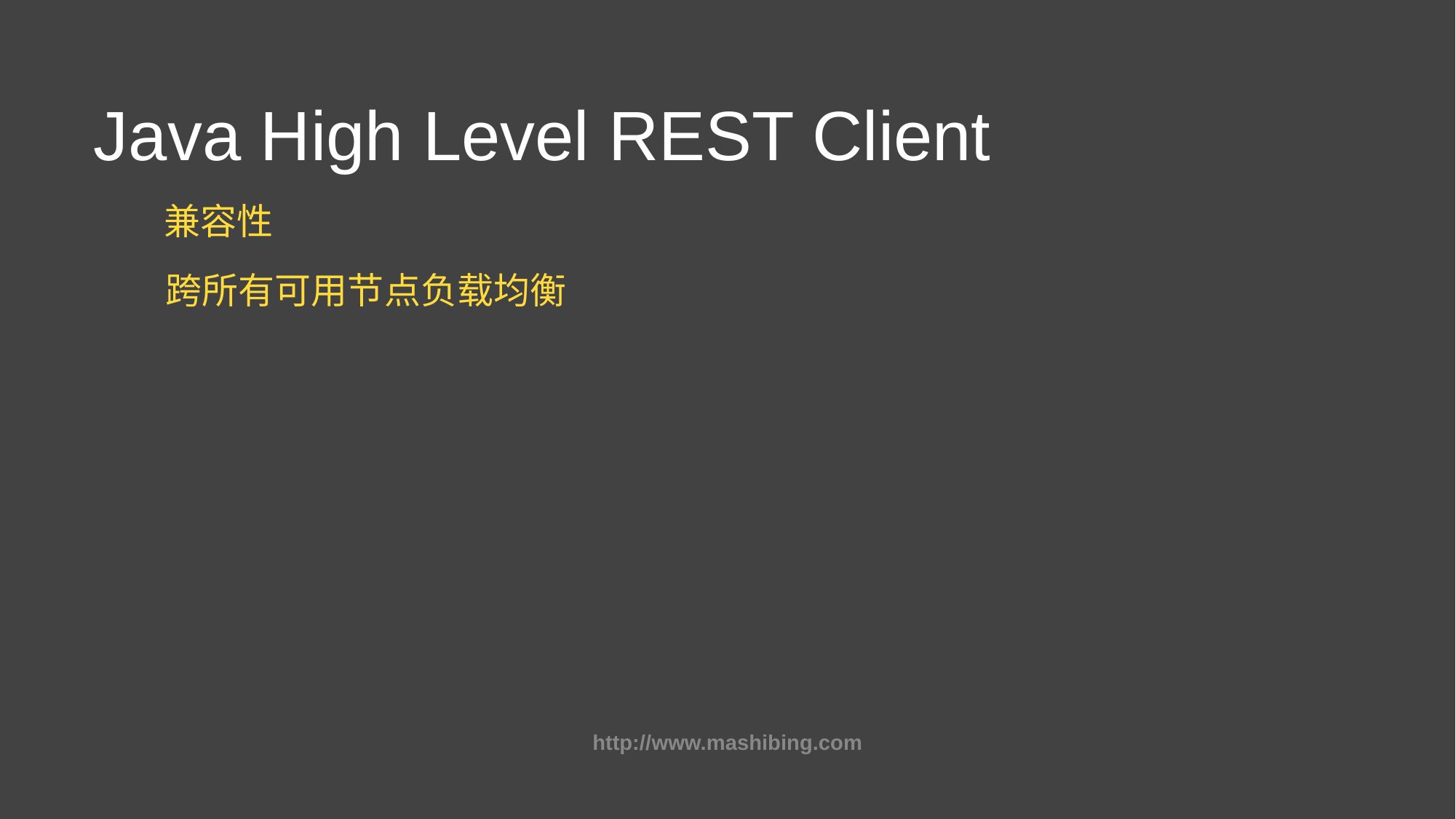

# Java High Level REST Client
兼容性
跨所有可用节点负载均衡

http://www.mashibing.com
10